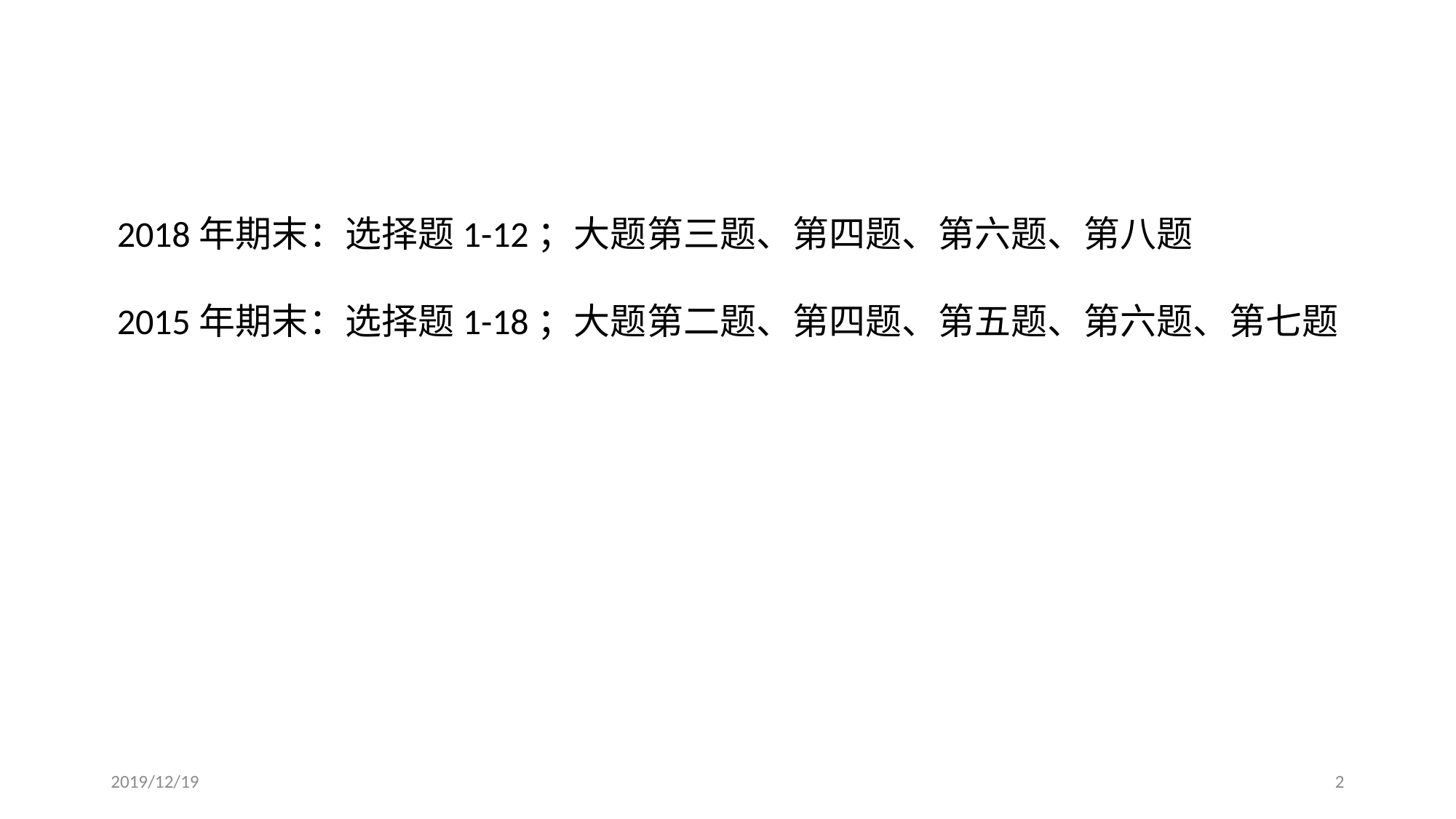

2018年期末：选择题1-12；大题第三题、第四题、第六题、第八题

2015年期末：选择题1-18；大题第二题、第四题、第五题、第六题、第七题
2019/12/19
2